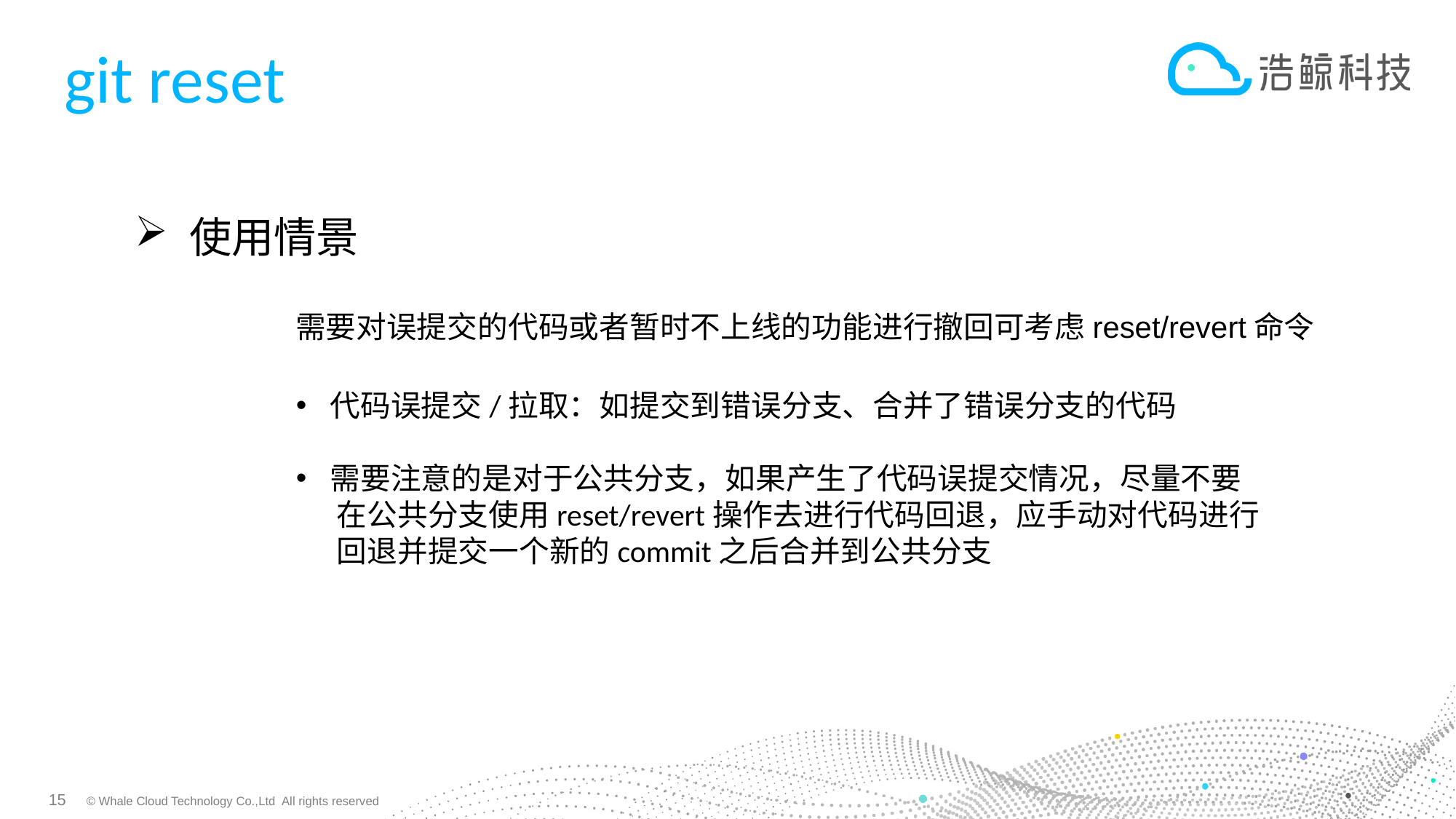

# git reset
使用情景
需要对误提交的代码或者暂时不上线的功能进行撤回可考虑reset/revert命令
代码误提交/拉取：如提交到错误分支、合并了错误分支的代码

需要注意的是对于公共分支，如果产生了代码误提交情况，尽量不要
     在公共分支使用reset/revert操作去进行代码回退，应手动对代码进行
     回退并提交一个新的commit之后合并到公共分支